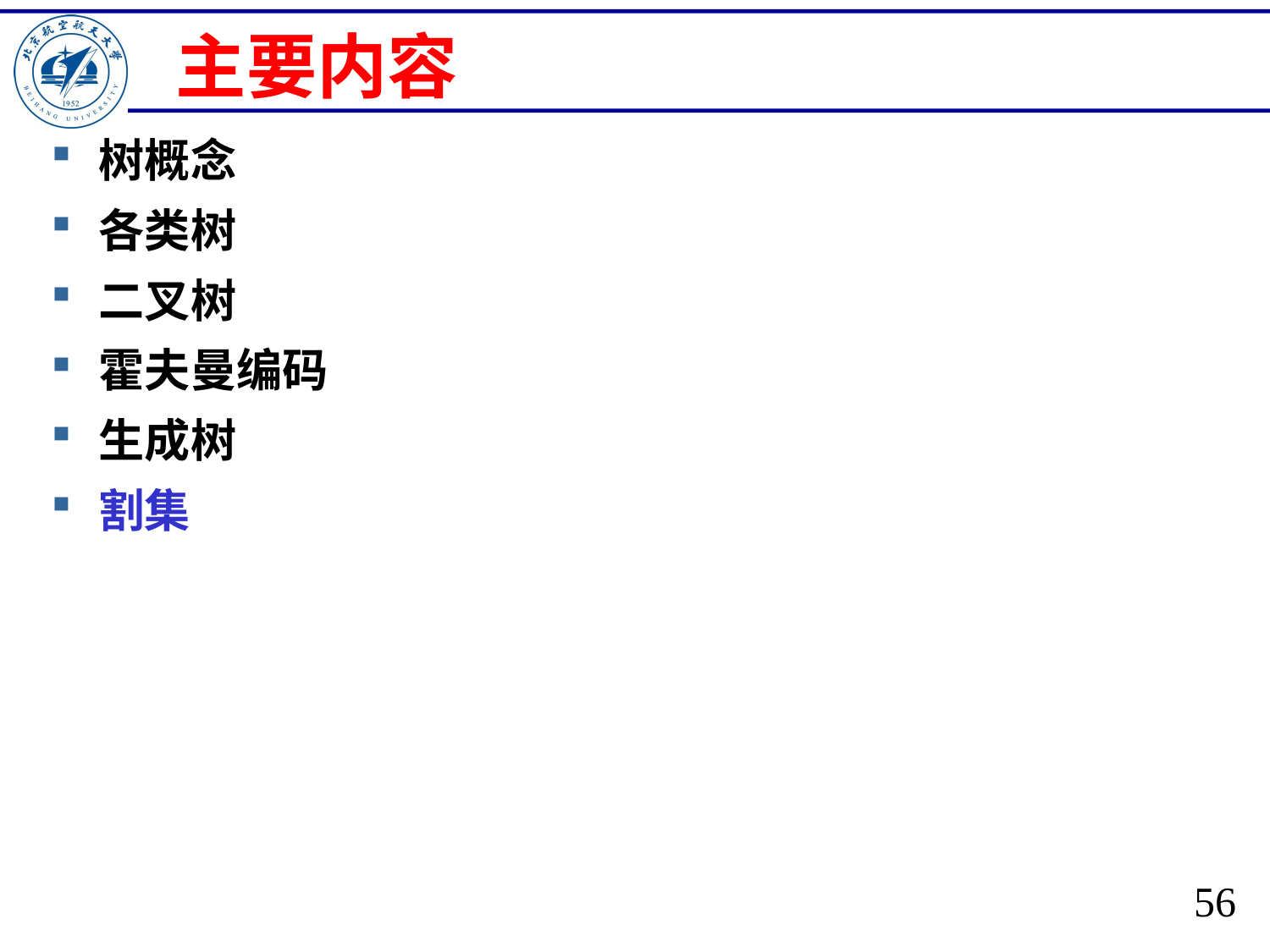

# 主要内容
树概念
各类树
二叉树
霍夫曼编码
生成树
割集